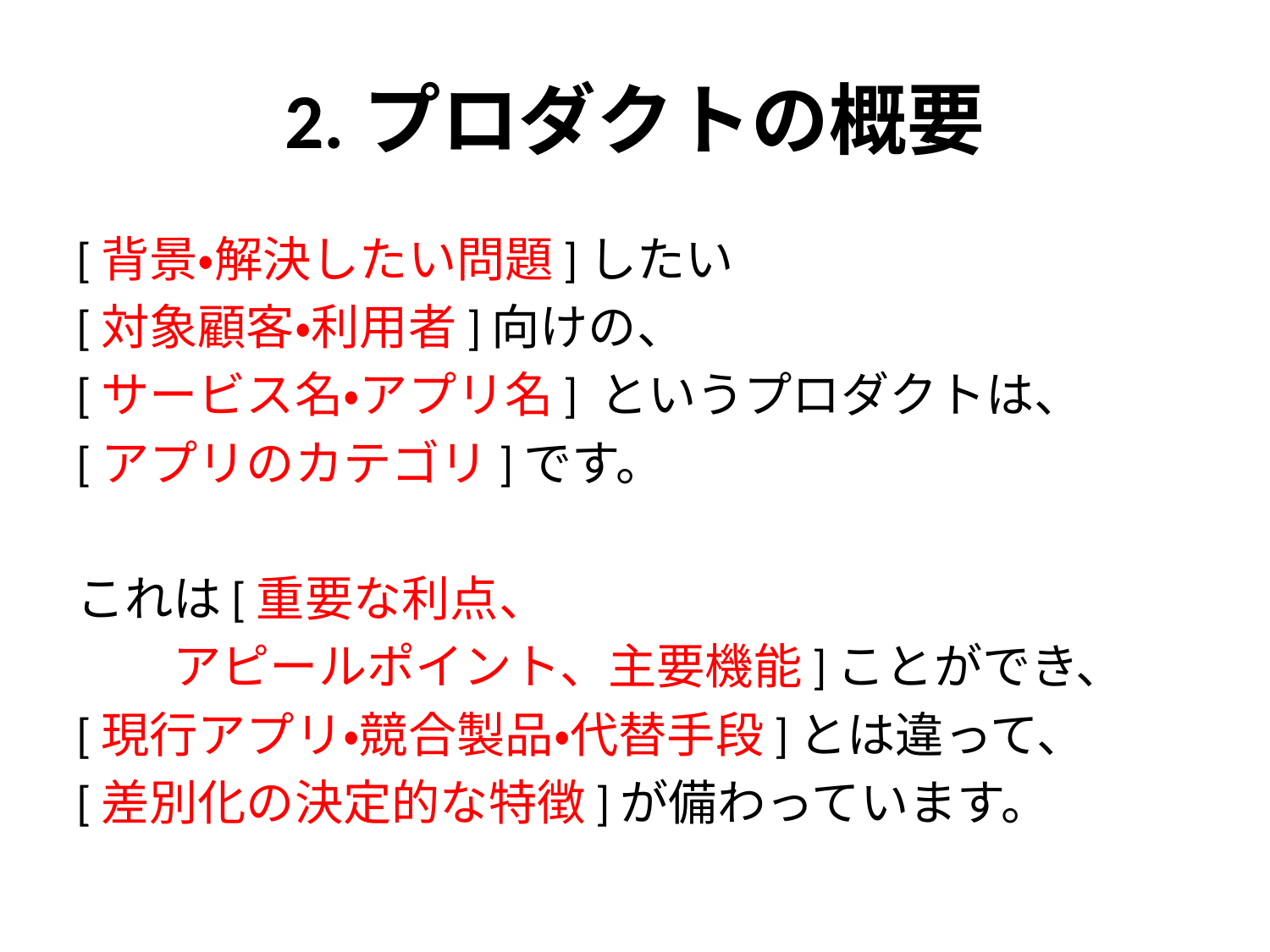

# 2.プロダクトの概要
[背景・解決したい問題]したい
[対象顧客・利用者]向けの、
[サービス名・アプリ名] というプロダクトは、
[アプリのカテゴリ]です。

これは[重要な利点、
　　アピールポイント、主要機能]ことができ、
[現行アプリ・競合製品・代替手段]とは違って、
[差別化の決定的な特徴]が備わっています。